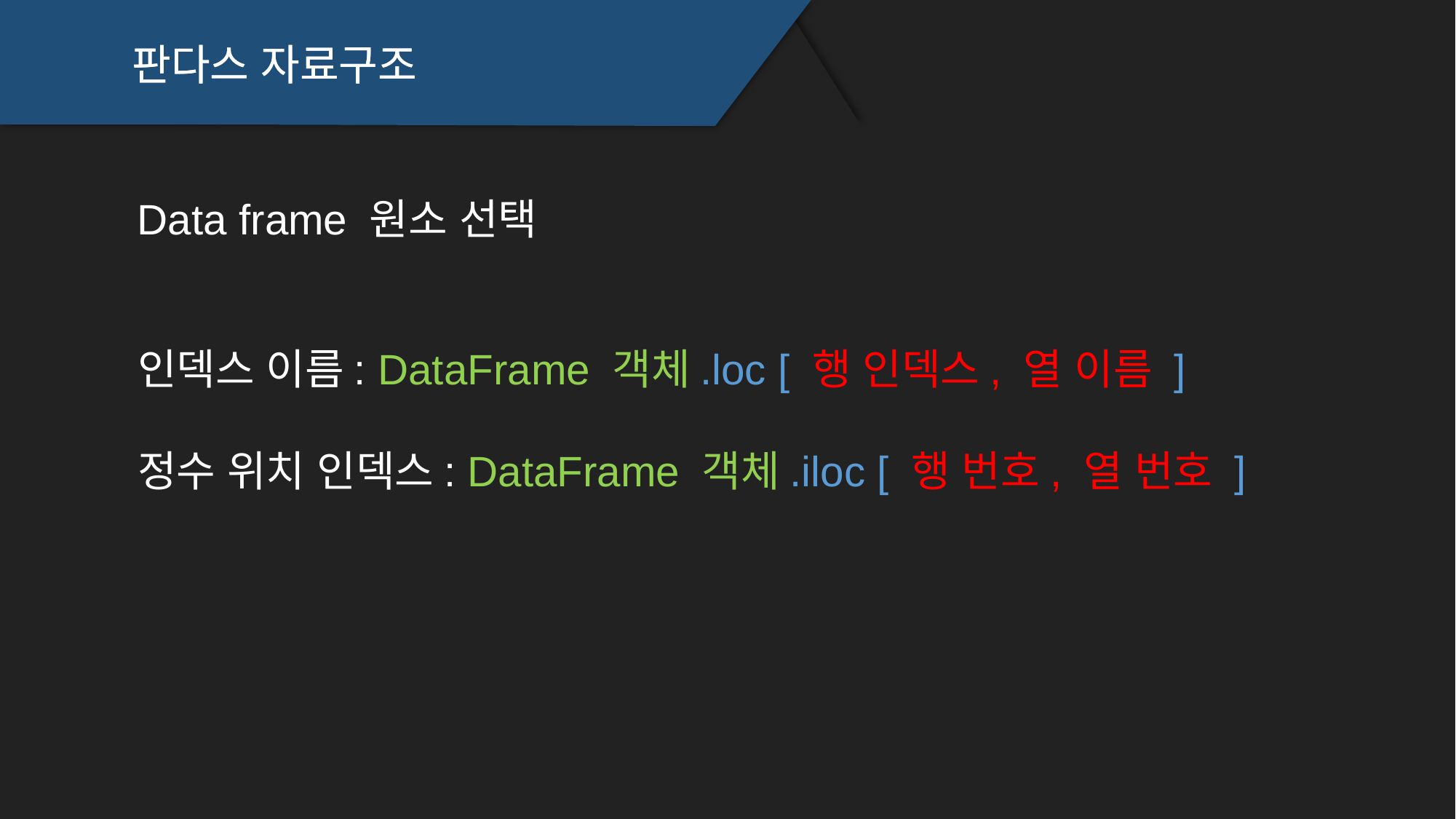

판다스 자료구조
판다스 자료구조
Data frame 원소 선택
인덱스 이름: DataFrame 객체.loc [ 행 인덱스, 열 이름 ]

정수 위치 인덱스: DataFrame 객체.iloc [ 행 번호, 열 번호 ]